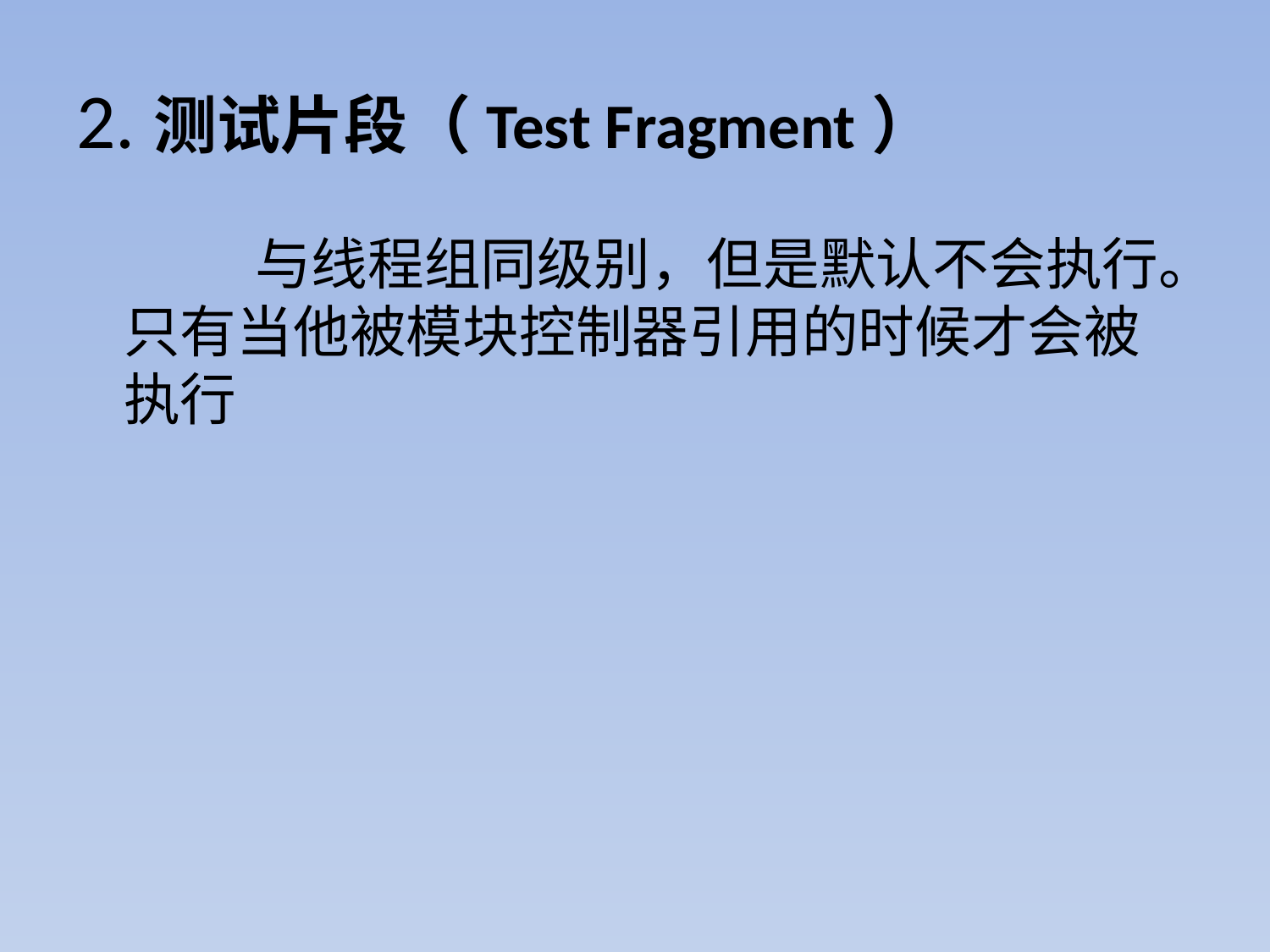

# 2.测试片段（Test Fragment）
             与线程组同级别，但是默认不会执行。只有当他被模块控制器引用的时候才会被执行